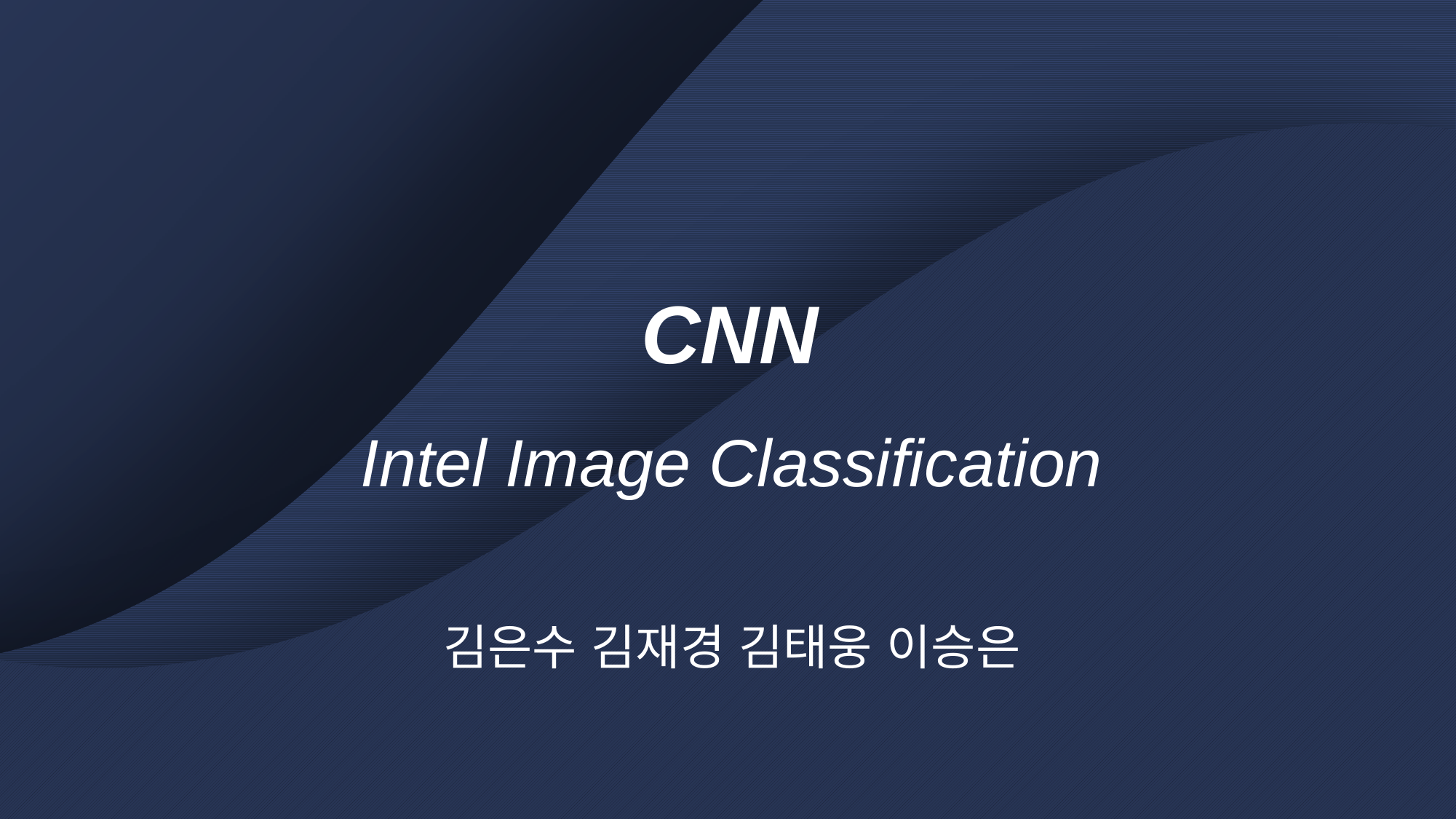

CNN
Intel Image Classification

김은수 김재경 김태웅 이승은